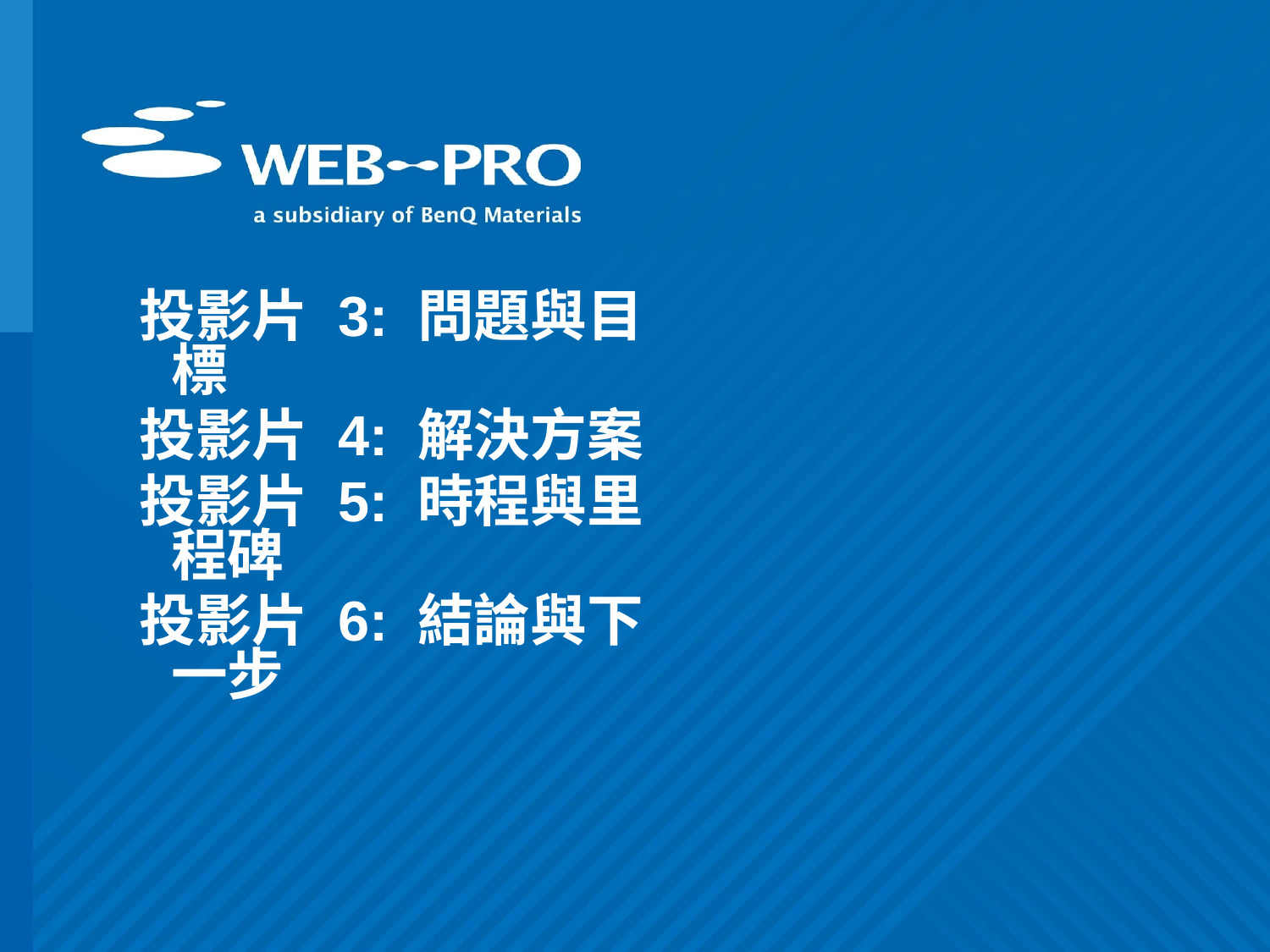

投影片 3: 問題與目標
投影片 4: 解決方案
投影片 5: 時程與里程碑
投影片 6: 結論與下一步